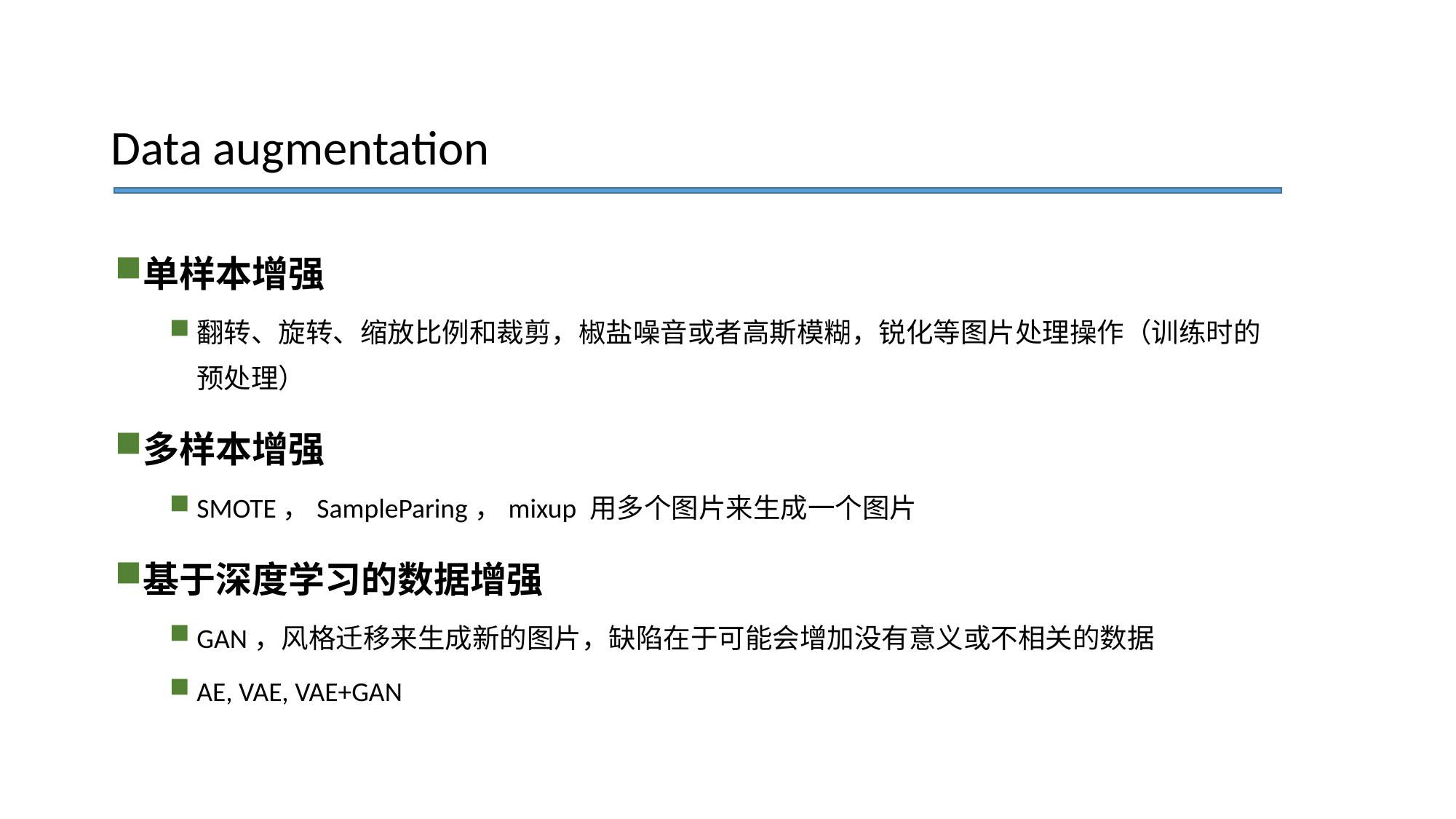

# Data augmentation

单样本增强
翻转、旋转、缩放比例和裁剪，椒盐噪音或者高斯模糊，锐化等图片处理操作（训练时的预处理）
多样本增强
SMOTE，SampleParing，mixup 用多个图片来生成一个图片
基于深度学习的数据增强
GAN，风格迁移来生成新的图片，缺陷在于可能会增加没有意义或不相关的数据
AE, VAE, VAE+GAN